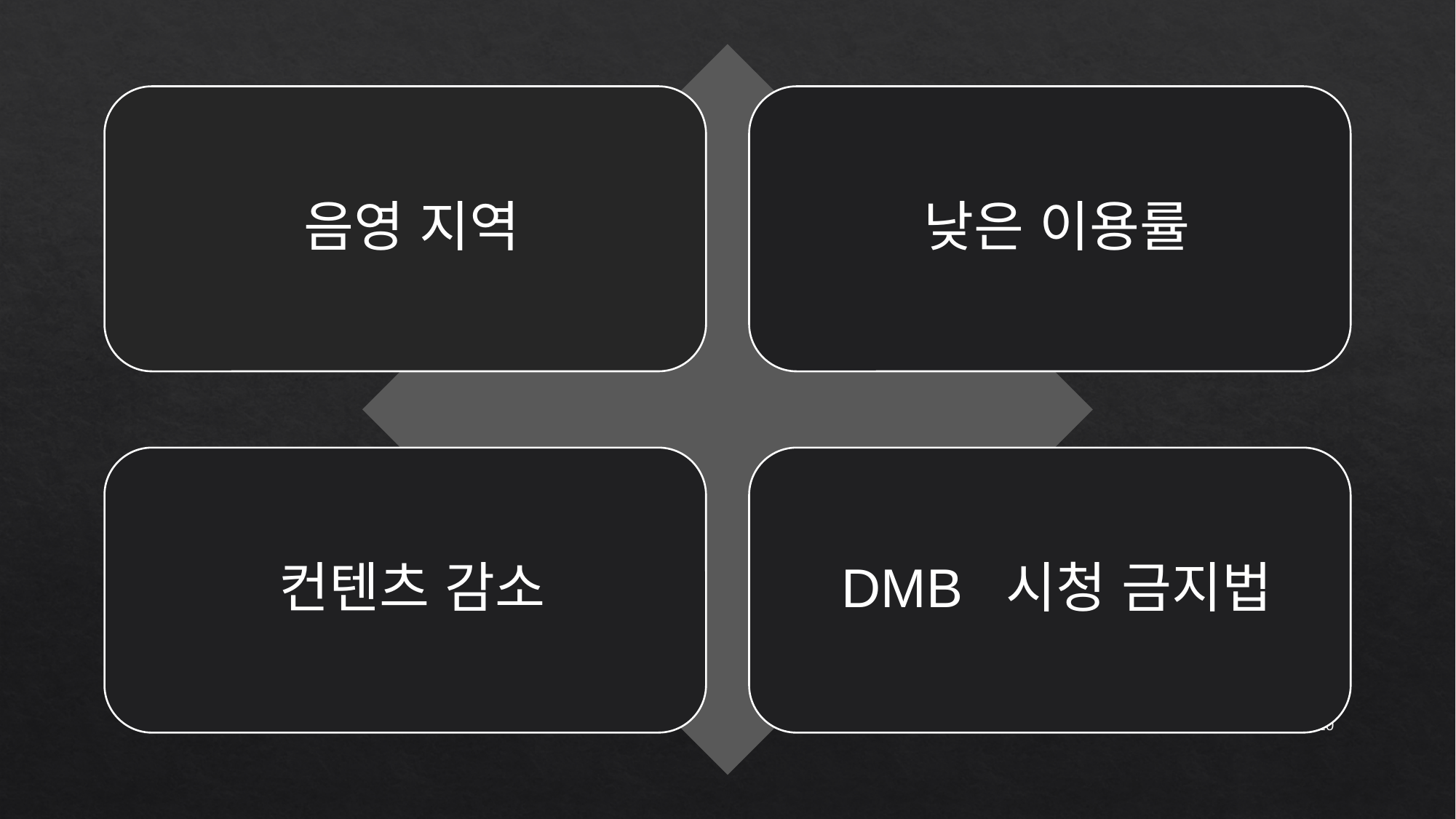

음영 지역
낮은 이용률
컨텐츠 감소
DMB  시청 금지법
20